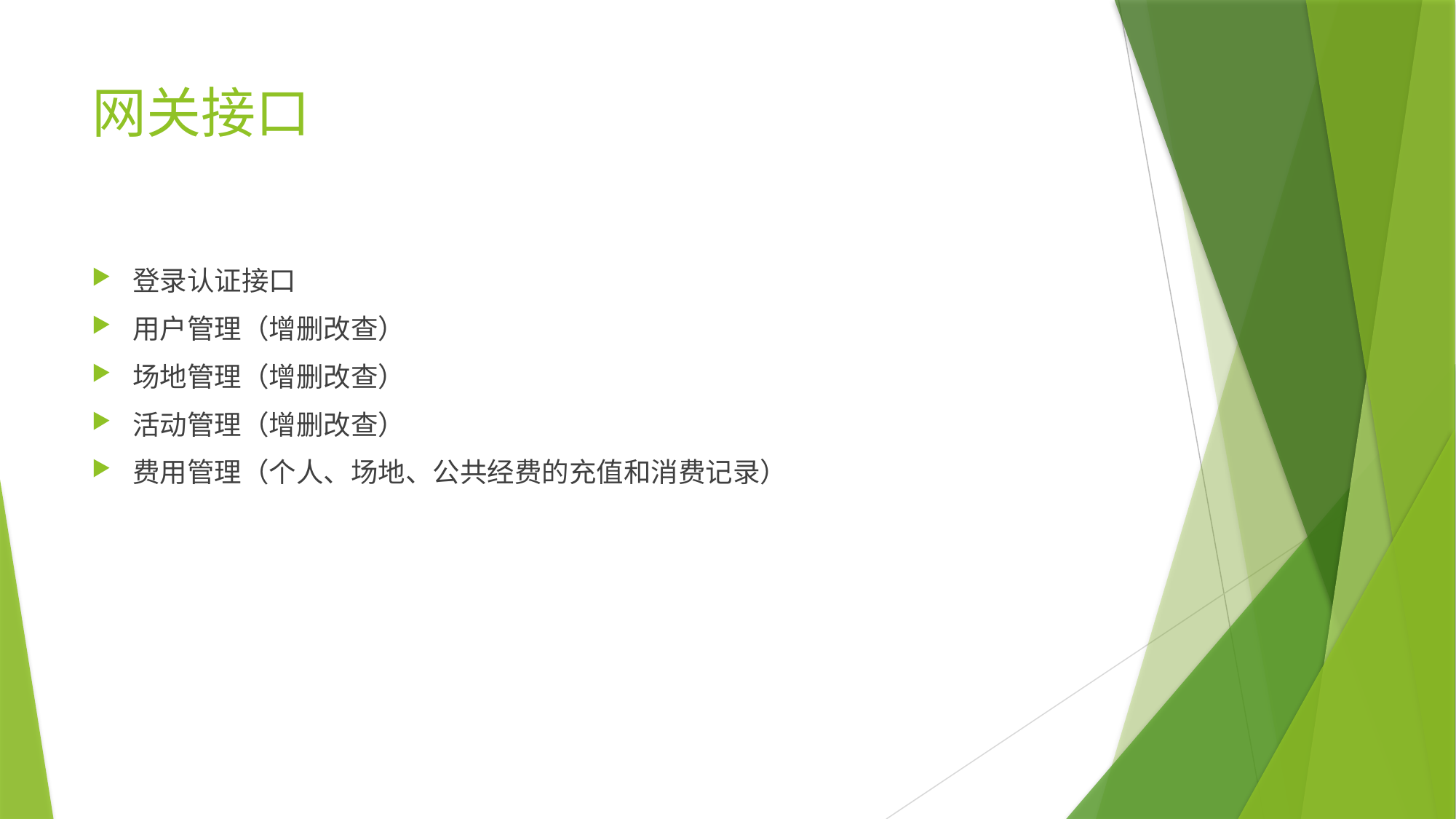

# 网关接口
登录认证接口
用户管理（增删改查）
场地管理（增删改查）
活动管理（增删改查）
费用管理（个人、场地、公共经费的充值和消费记录）